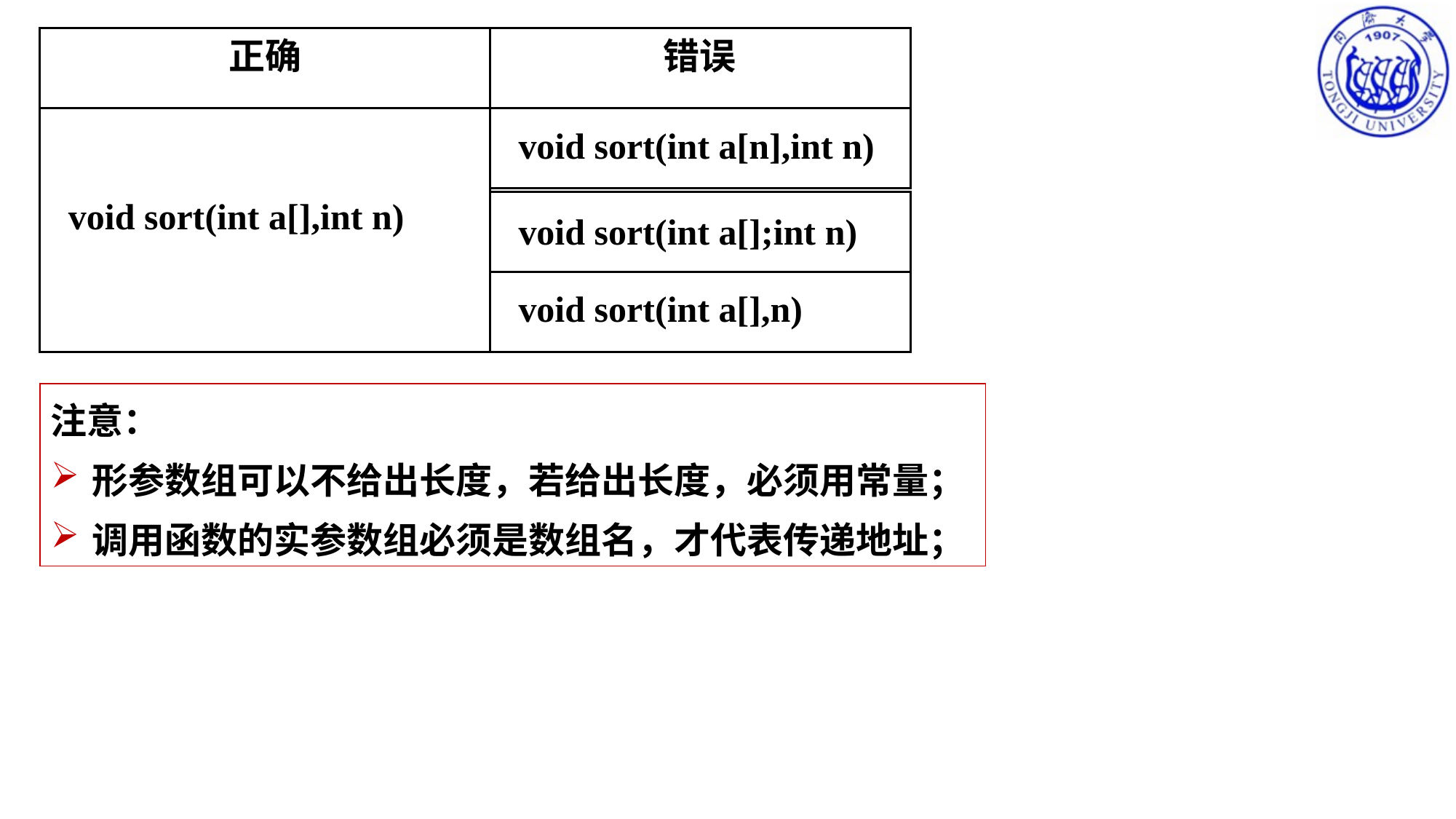

正确

错误

void sort(int a[],int n)

void sort(int a[n],int n)

void sort(int a[];int n)

void sort(int a[],n)
注意：
形参数组可以不给出长度，若给出长度，必须用常量；
调用函数的实参数组必须是数组名，才代表传递地址；